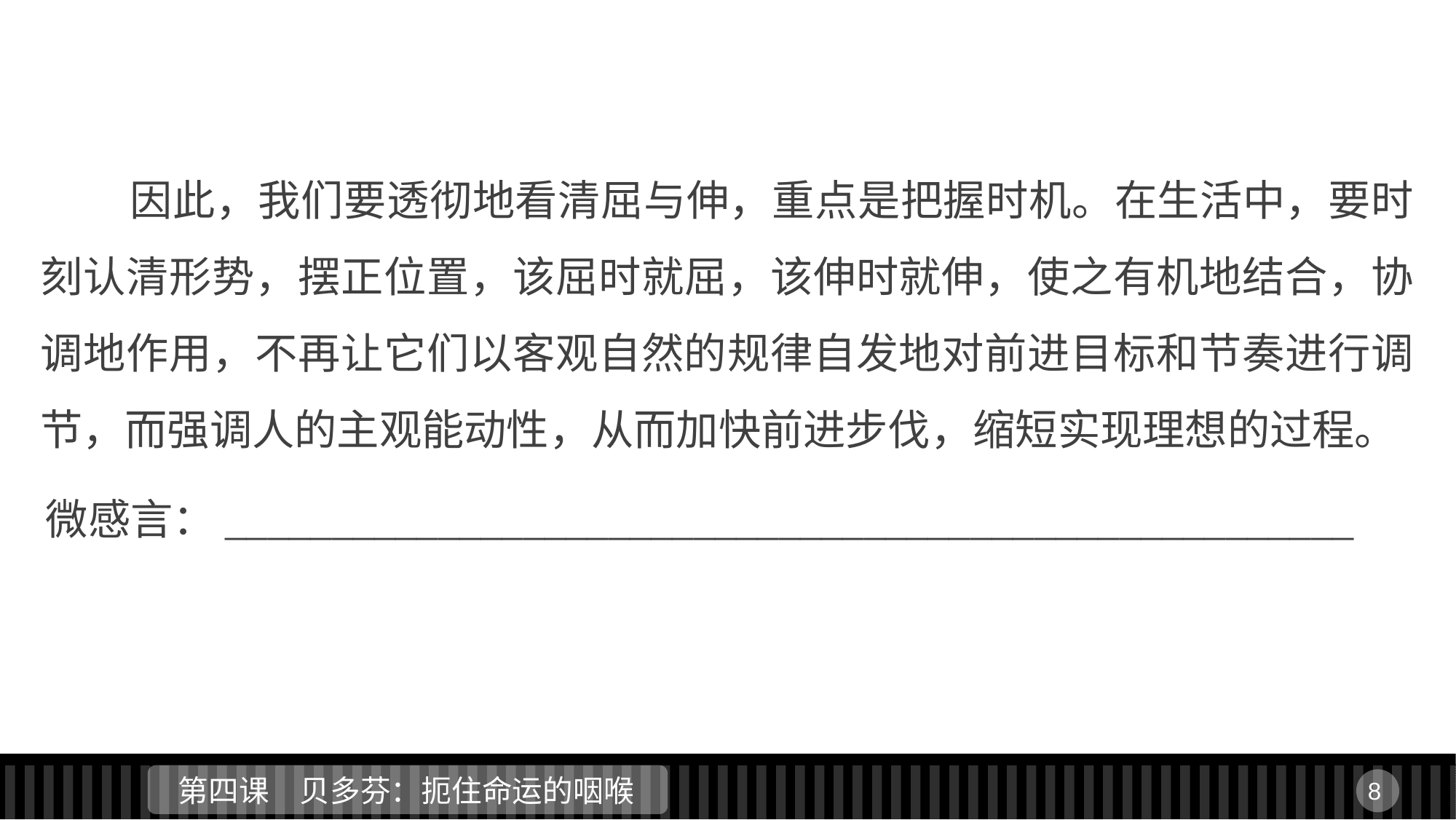

因此，我们要透彻地看清屈与伸，重点是把握时机。在生活中，要时刻认清形势，摆正位置，该屈时就屈，该伸时就伸，使之有机地结合，协调地作用，不再让它们以客观自然的规律自发地对前进目标和节奏进行调节，而强调人的主观能动性，从而加快前进步伐，缩短实现理想的过程。
微感言：_____________________________________________________